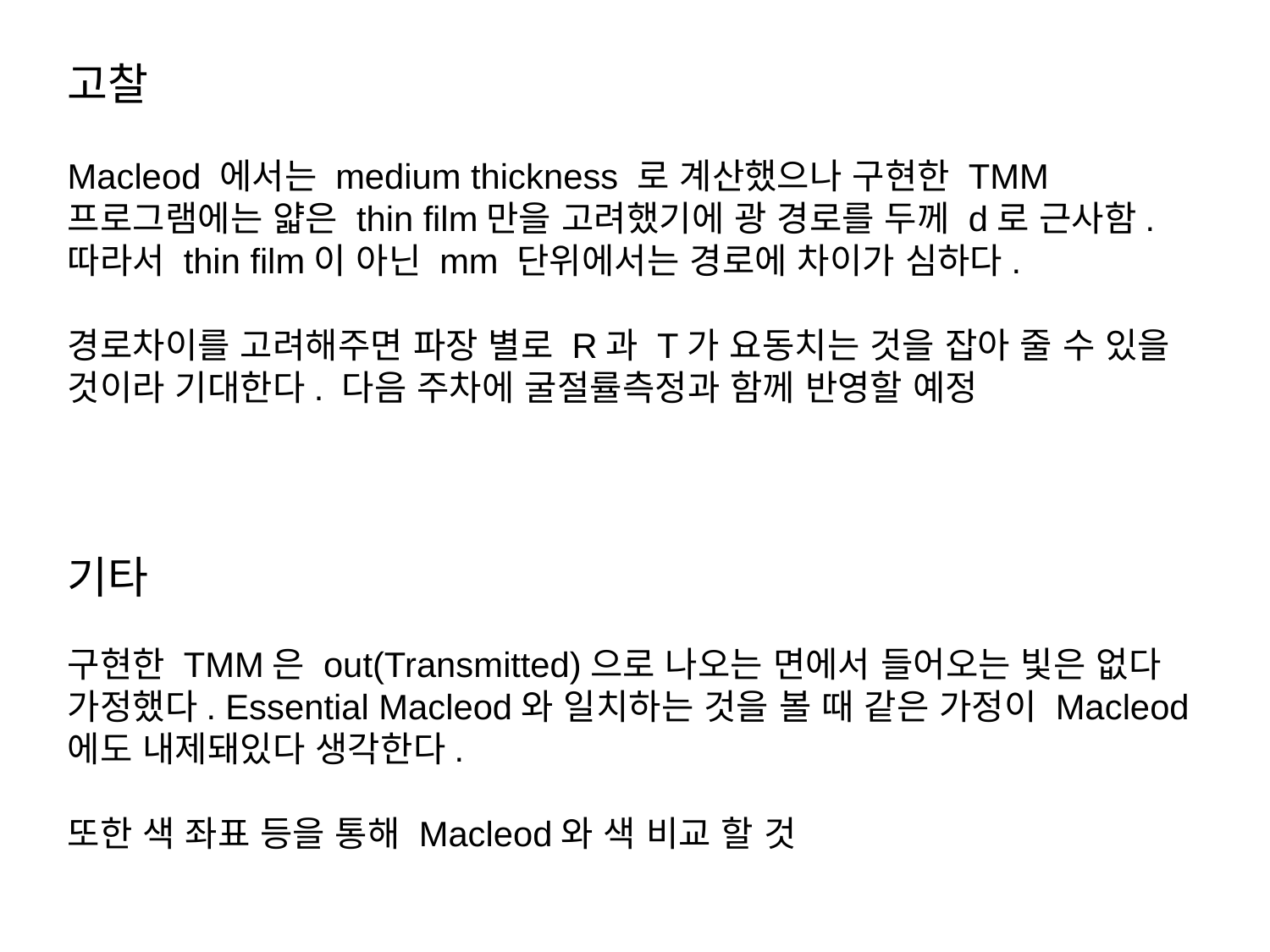

고찰
Macleod 에서는 medium thickness 로 계산했으나 구현한 TMM 프로그램에는 얇은 thin film만을 고려했기에 광 경로를 두께 d로 근사함.
따라서 thin film이 아닌 mm 단위에서는 경로에 차이가 심하다.

경로차이를 고려해주면 파장 별로 R과 T가 요동치는 것을 잡아 줄 수 있을 것이라 기대한다. 다음 주차에 굴절률측정과 함께 반영할 예정
기타
구현한 TMM은 out(Transmitted)으로 나오는 면에서 들어오는 빛은 없다 가정했다. Essential Macleod와 일치하는 것을 볼 때 같은 가정이 Macleod에도 내제돼있다 생각한다.

또한 색 좌표 등을 통해 Macleod와 색 비교 할 것